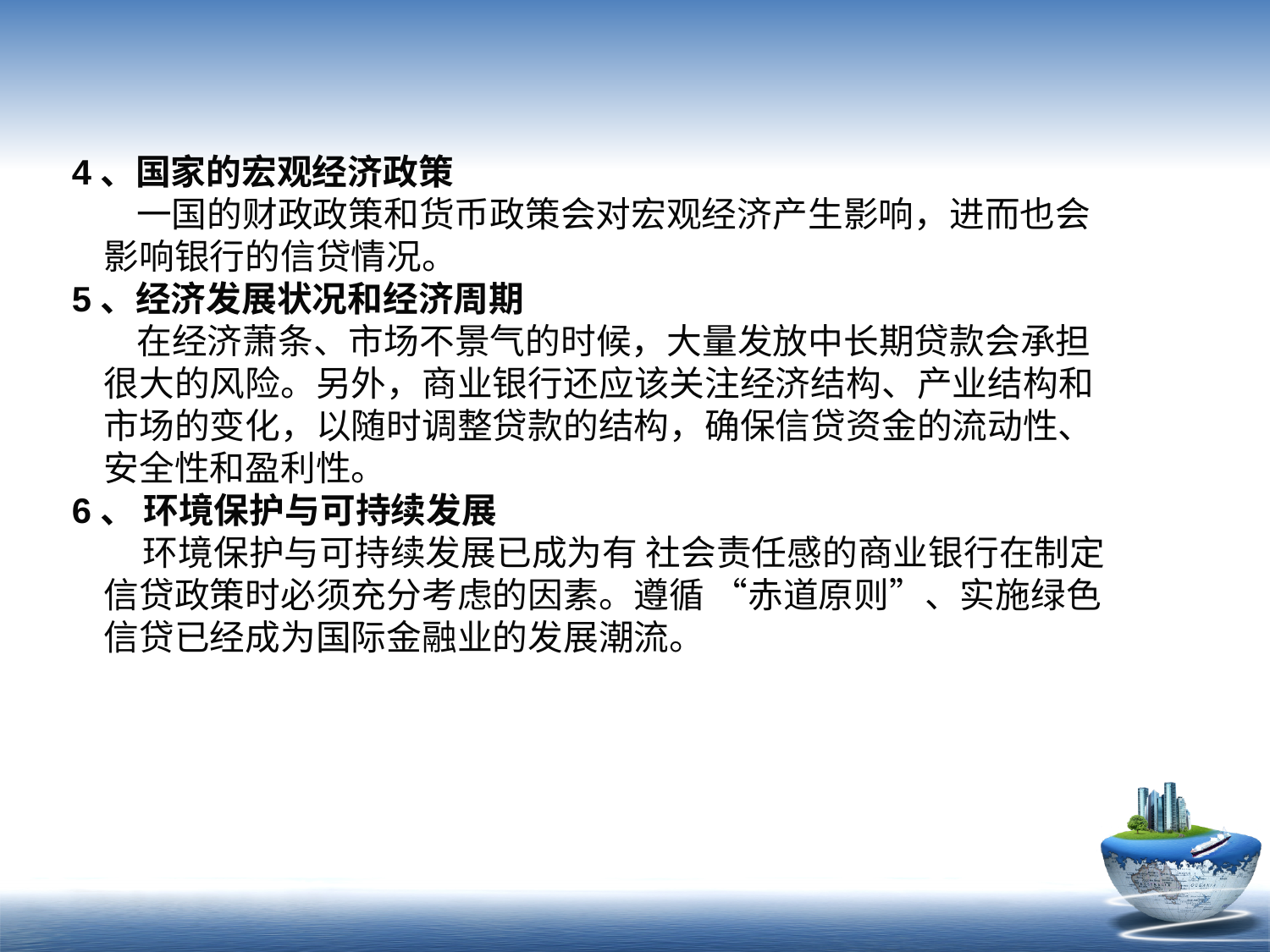

4、国家的宏观经济政策
       一国的财政政策和货币政策会对宏观经济产生影响，进而也会
   影响银行的信贷情况。
5、经济发展状况和经济周期
       在经济萧条、市场不景气的时候，大量发放中长期贷款会承担
   很大的风险。另外，商业银行还应该关注经济结构、产业结构和
   市场的变化，以随时调整贷款的结构，确保信贷资金的流动性、
   安全性和盈利性。
6、 环境保护与可持续发展
        环境保护与可持续发展已成为有 社会责任感的商业银行在制定
   信贷政策时必须充分考虑的因素。遵循 “赤道原则”、实施绿色
   信贷已经成为国际金融业的发展潮流。